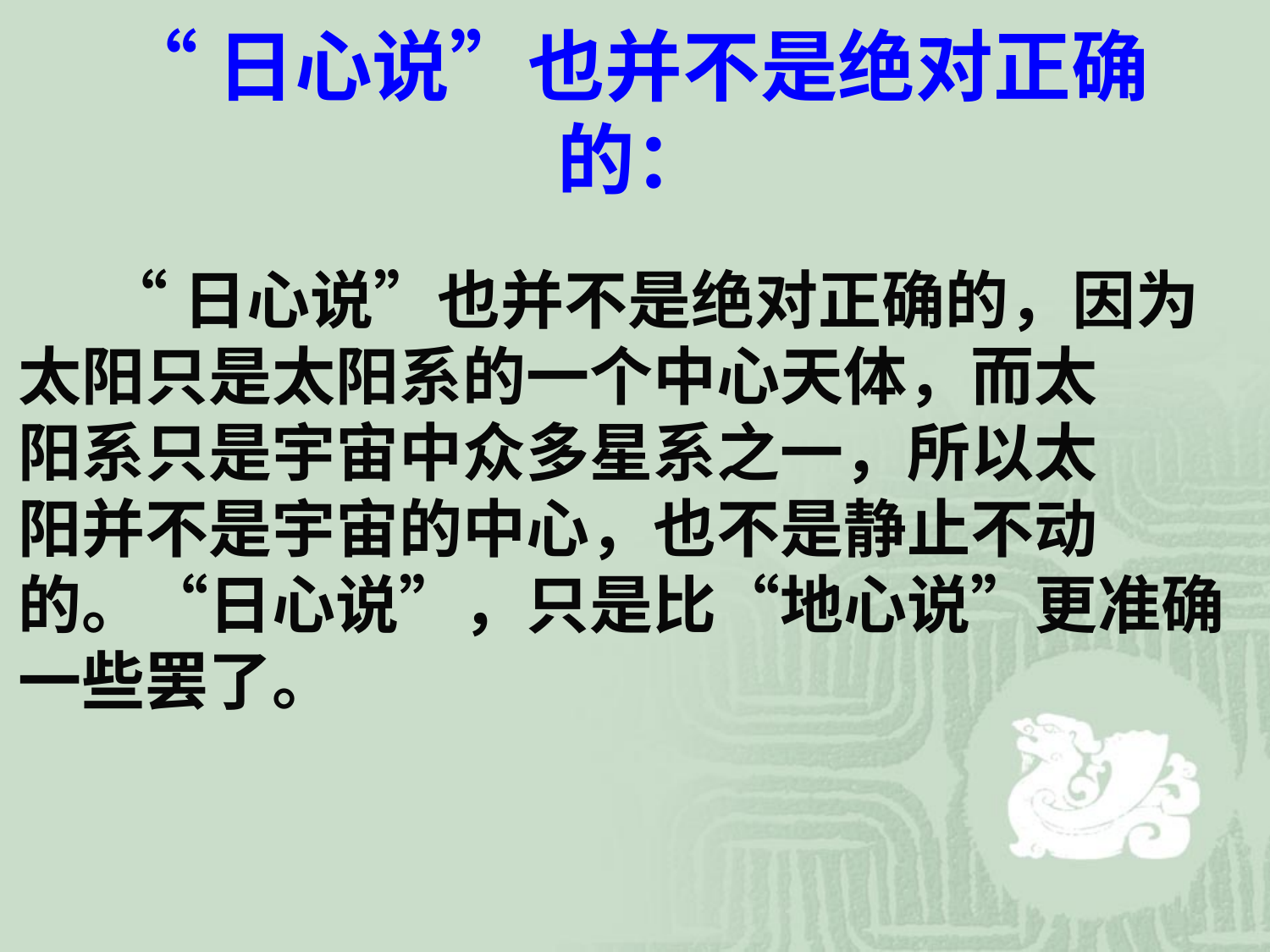

# “日心说”也并不是绝对正确的：
      “日心说”也并不是绝对正确的，因为
太阳只是太阳系的一个中心天体，而太
阳系只是宇宙中众多星系之一，所以太
阳并不是宇宙的中心，也不是静止不动
的。“日心说”，只是比“地心说”更准确
一些罢了。